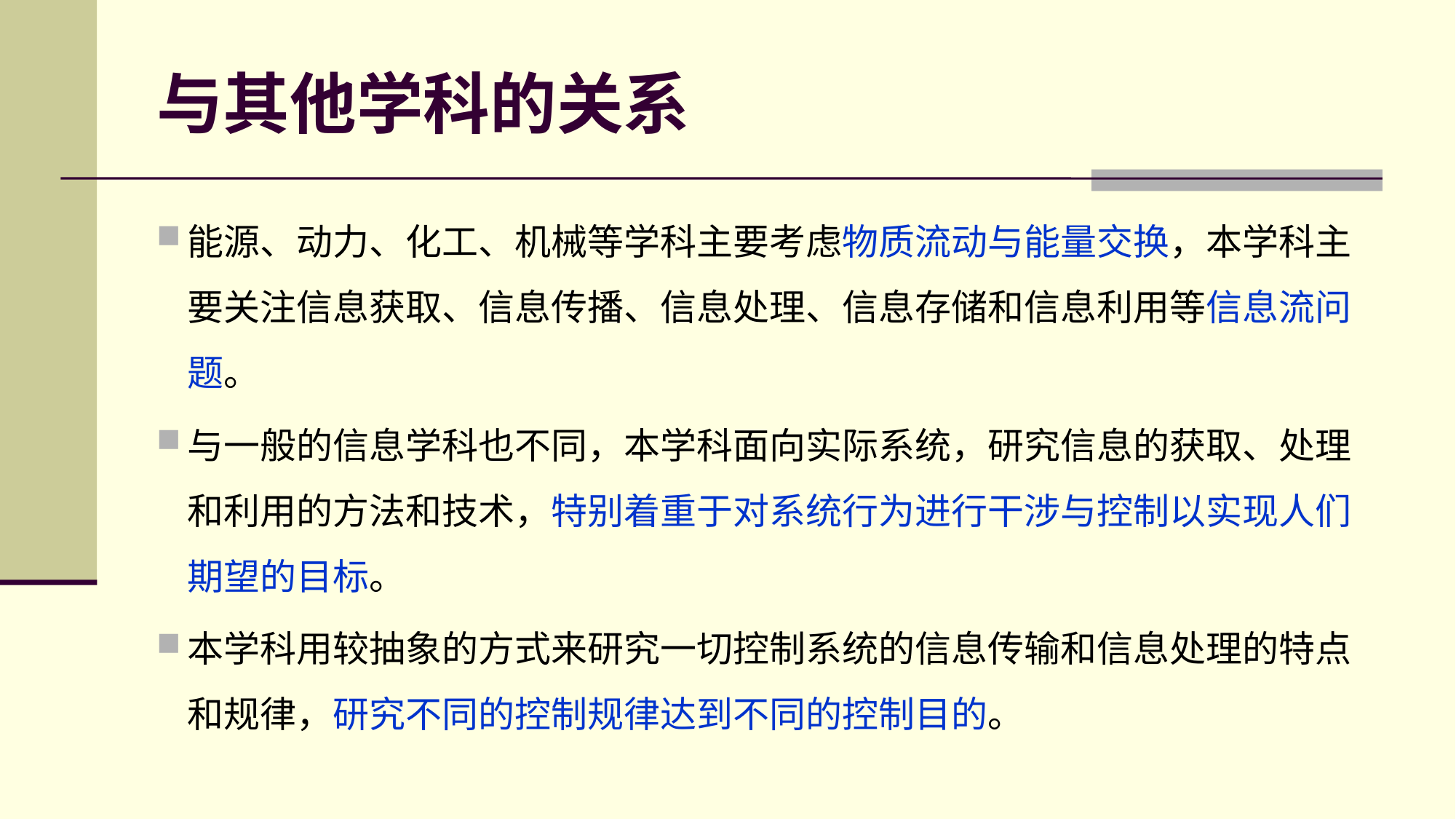

# 与其他学科的关系
能源、动力、化工、机械等学科主要考虑物质流动与能量交换，本学科主要关注信息获取、信息传播、信息处理、信息存储和信息利用等信息流问题。
与一般的信息学科也不同，本学科面向实际系统，研究信息的获取、处理和利用的方法和技术，特别着重于对系统行为进行干涉与控制以实现人们期望的目标。
本学科用较抽象的方式来研究一切控制系统的信息传输和信息处理的特点和规律，研究不同的控制规律达到不同的控制目的。